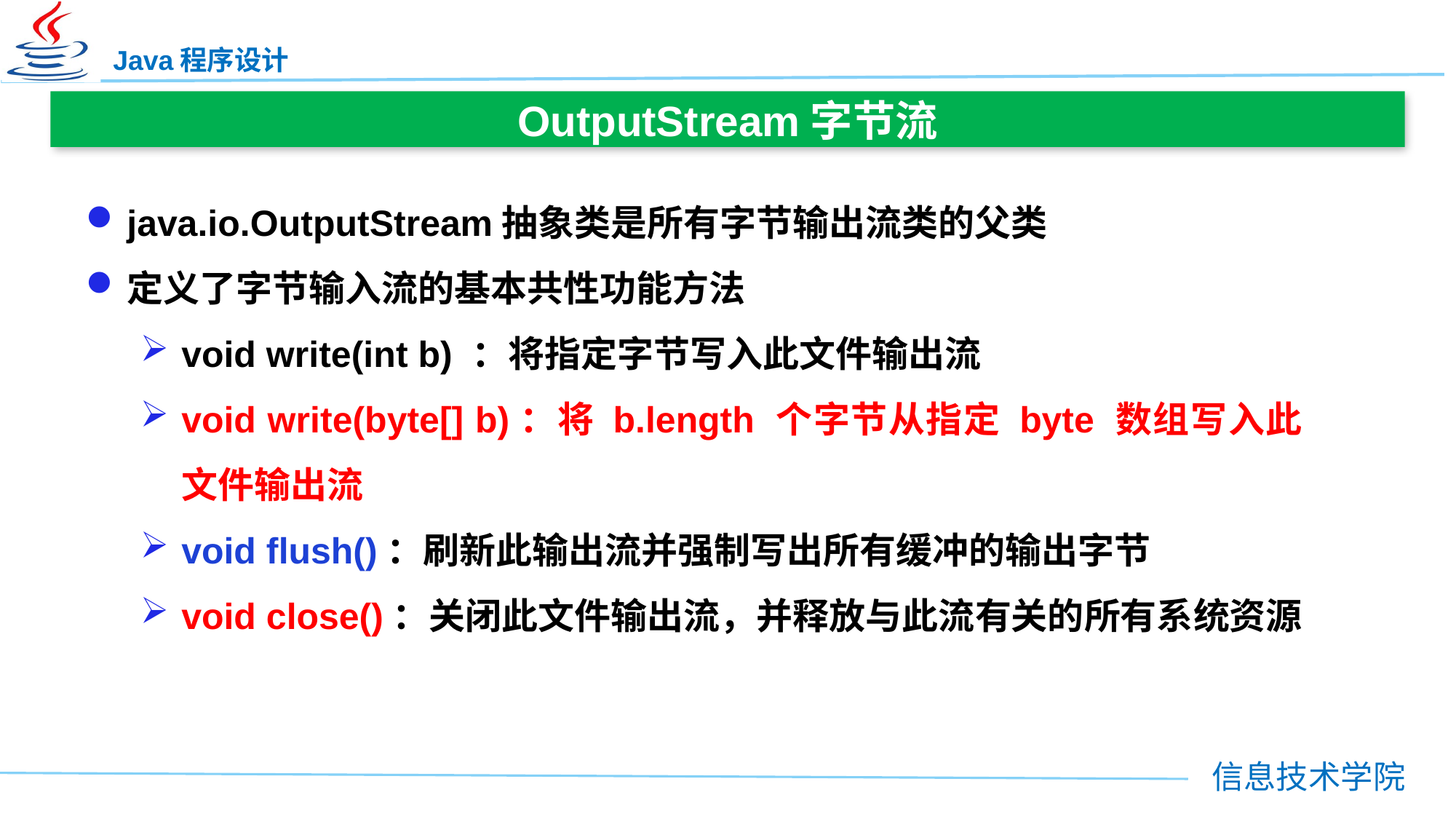

OutputStream字节流
java.io.OutputStream抽象类是所有字节输出流类的父类
定义了字节输入流的基本共性功能方法
void write(int b) ：将指定字节写入此文件输出流
void write(byte[] b)：将 b.length 个字节从指定 byte 数组写入此文件输出流
void flush()：刷新此输出流并强制写出所有缓冲的输出字节
void close()：关闭此文件输出流，并释放与此流有关的所有系统资源